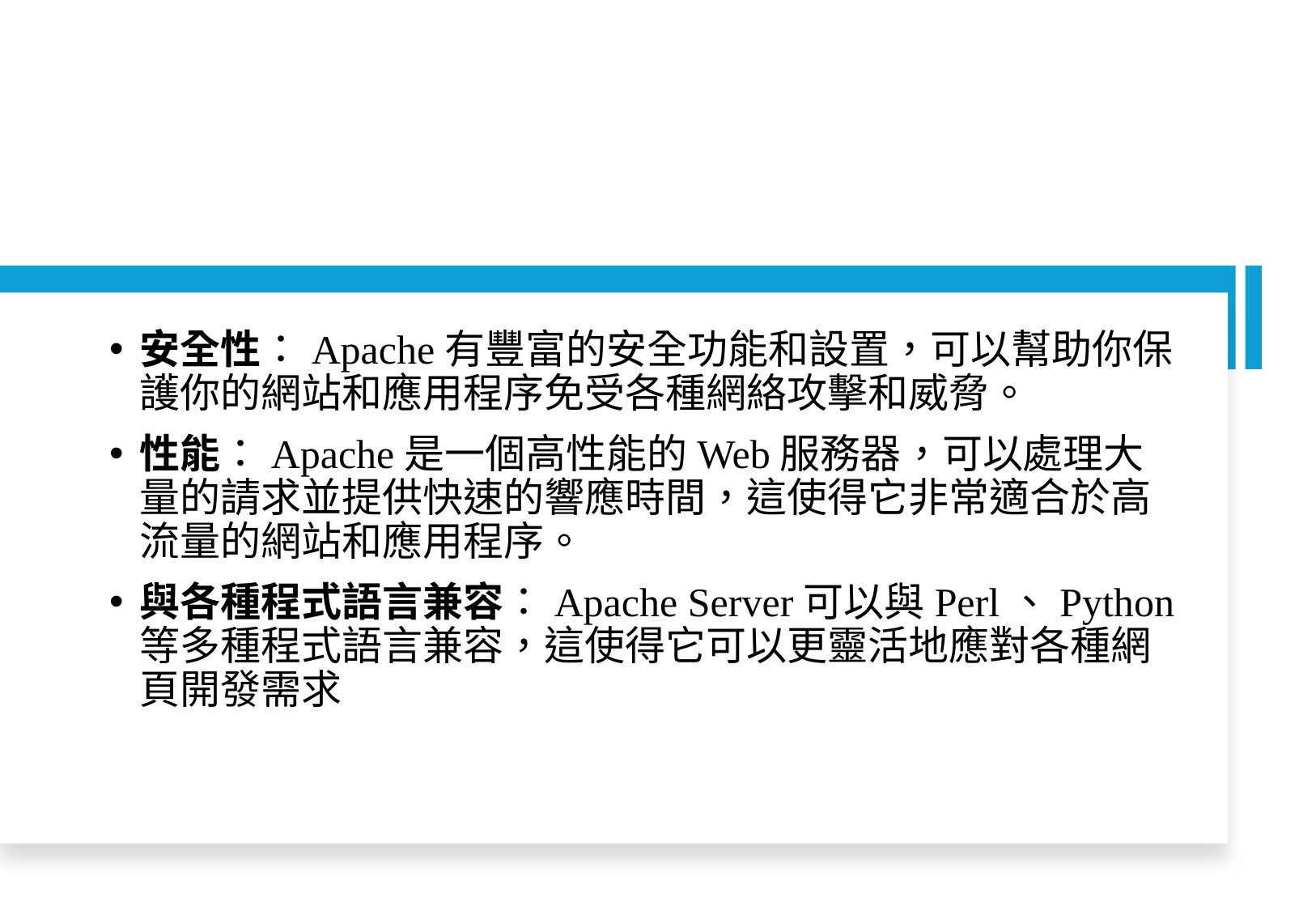

#

安全性：Apache有豐富的安全功能和設置，可以幫助你保護你的網站和應用程序免受各種網絡攻擊和威脅。
性能：Apache是一個高性能的Web服務器，可以處理大量的請求並提供快速的響應時間，這使得它非常適合於高流量的網站和應用程序。
與各種程式語言兼容：Apache Server可以與Perl、Python等多種程式語言兼容，這使得它可以更靈活地應對各種網頁開發需求